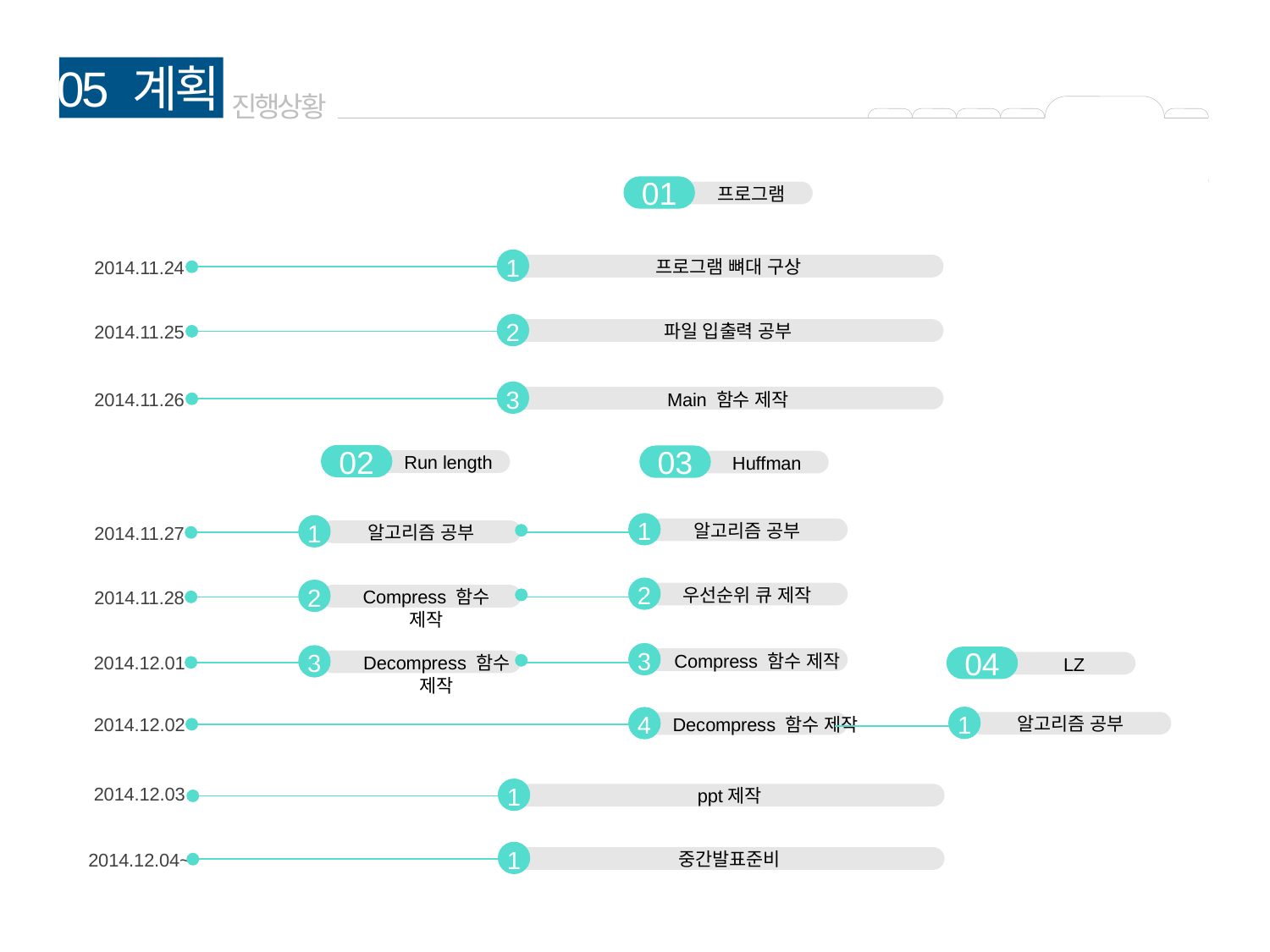

05 계획

진행상황

프로그램
01

1

프로그램 뼈대 구상
2014.11.24

2

파일 입출력 공부
2014.11.25

3

2014.11.26
Main 함수 제작

Run length
02
Huffman
03

1

1

알고리즘 공부
알고리즘 공부
2014.11.27

2

2

우선순위 큐 제작
Compress 함수 제작
2014.11.28

3

3

Compress 함수 제작
2014.12.01
Decompress 함수 제작
LZ
04

1

4

알고리즘 공부
Decompress 함수 제작
2014.12.02

1

2014.12.03
ppt제작

1

중간발표준비
2014.12.04~